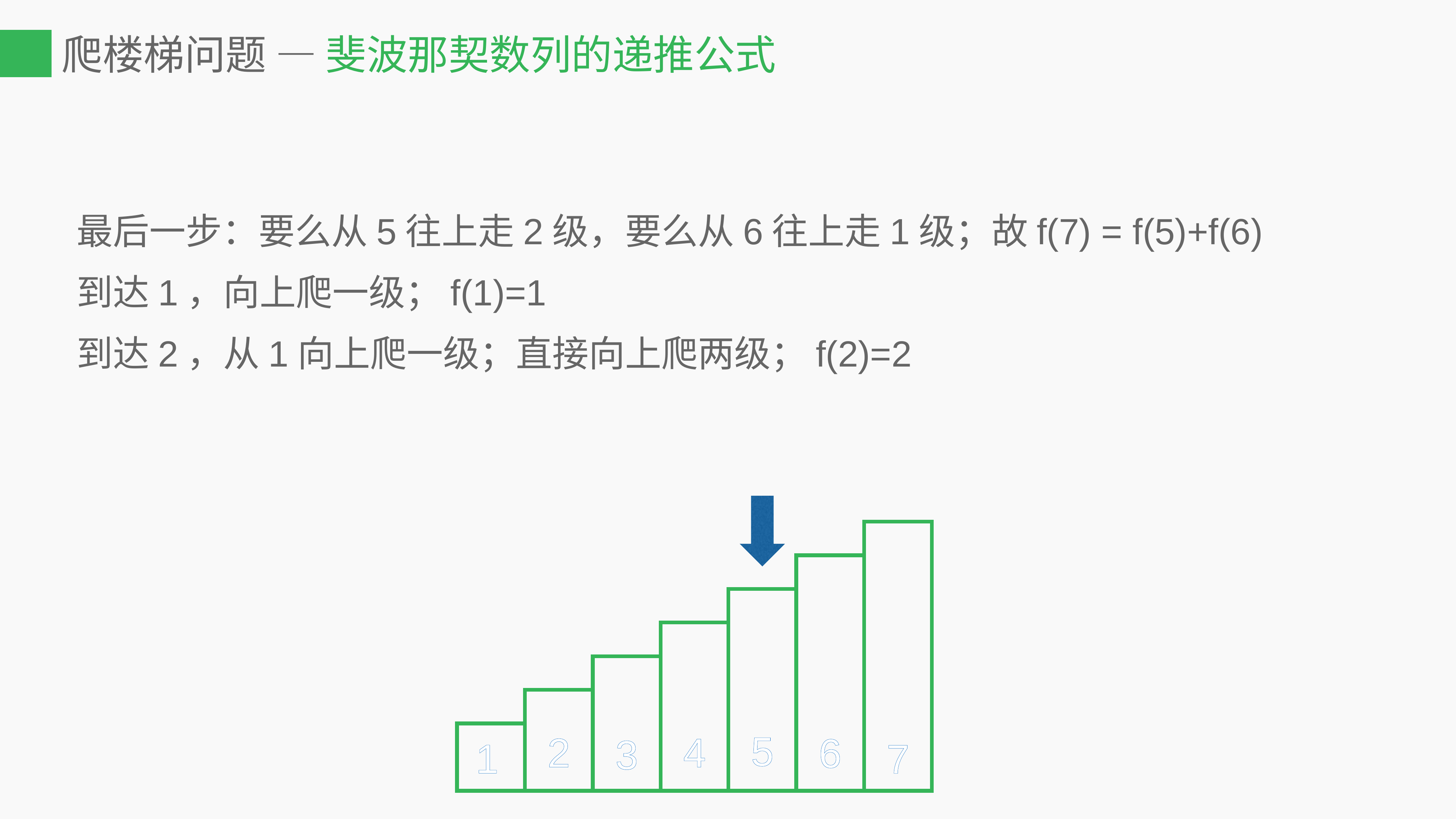

# 爬楼梯问题 — 斐波那契数列的递推公式
最后一步：要么从5往上走2级，要么从6往上走1级；故f(7) = f(5)+f(6)
到达1，向上爬一级；f(1)=1
到达2，从1向上爬一级；直接向上爬两级；f(2)=2

4
2
6
3
1
7
5